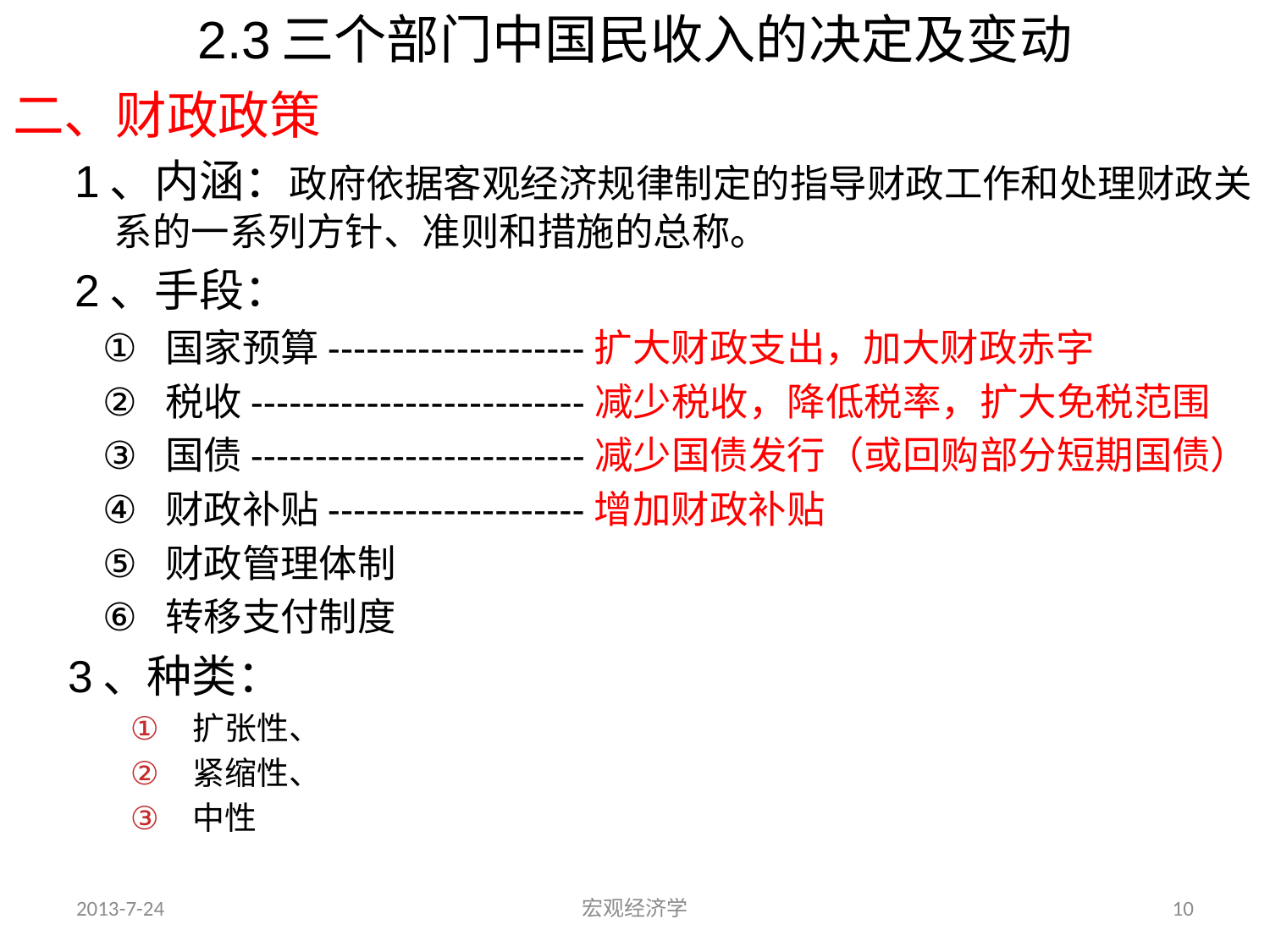

# 2.3三个部门中国民收入的决定及变动
二、财政政策
1、内涵：政府依据客观经济规律制定的指导财政工作和处理财政关系的一系列方针、准则和措施的总称。
2、手段：
国家预算--------------------扩大财政支出，加大财政赤字
税收--------------------------减少税收，降低税率，扩大免税范围
国债--------------------------减少国债发行（或回购部分短期国债）
财政补贴--------------------增加财政补贴
财政管理体制
转移支付制度
3、种类：
扩张性、
紧缩性、
中性
2013-7-24
宏观经济学
10